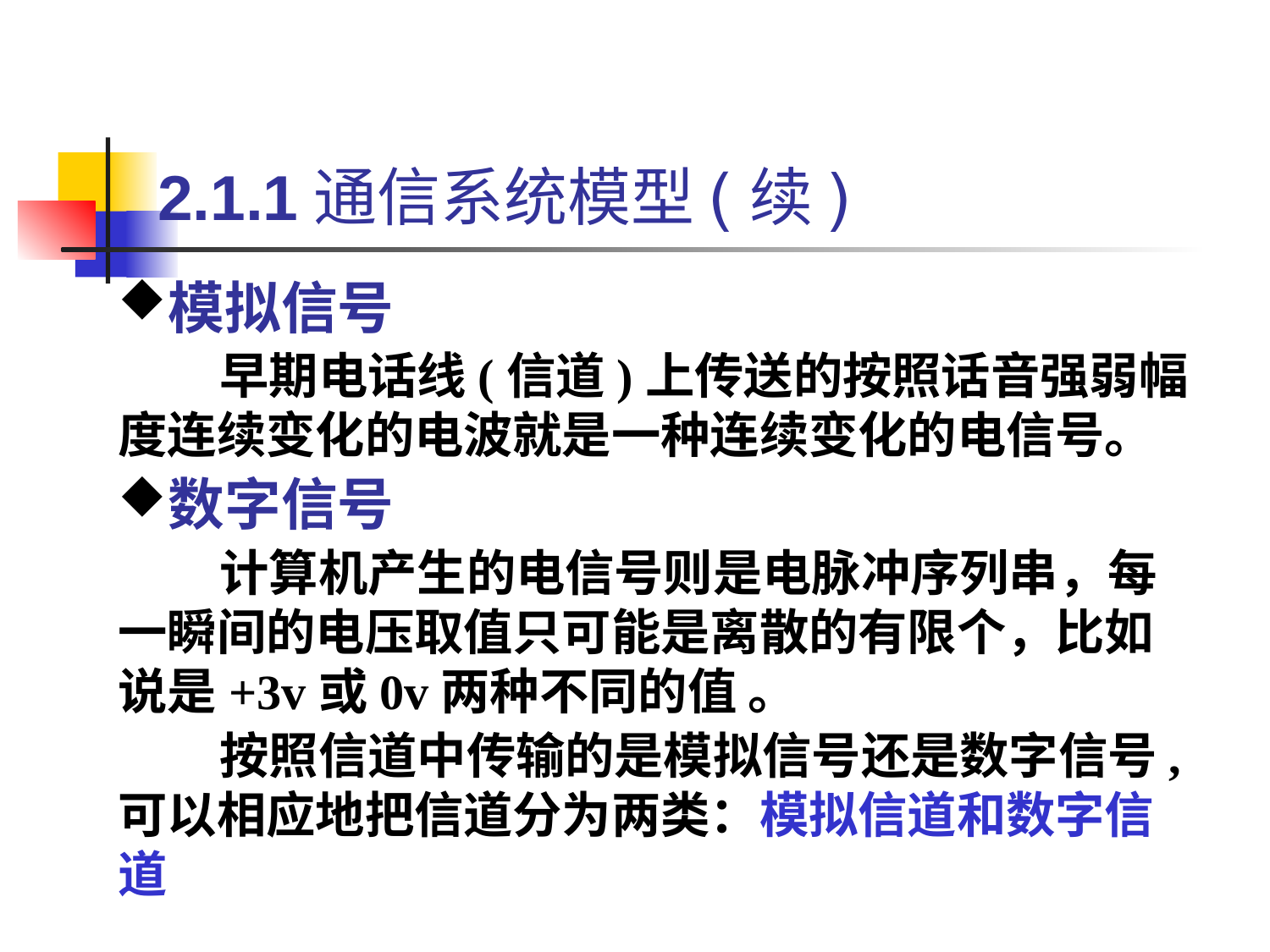

# 2.1.1通信系统模型(续)
模拟信号
        早期电话线(信道)上传送的按照话音强弱幅度连续变化的电波就是一种连续变化的电信号。
数字信号
        计算机产生的电信号则是电脉冲序列串，每一瞬间的电压取值只可能是离散的有限个，比如说是+3v或0v两种不同的值 。
        按照信道中传输的是模拟信号还是数字信号,可以相应地把信道分为两类：模拟信道和数字信道